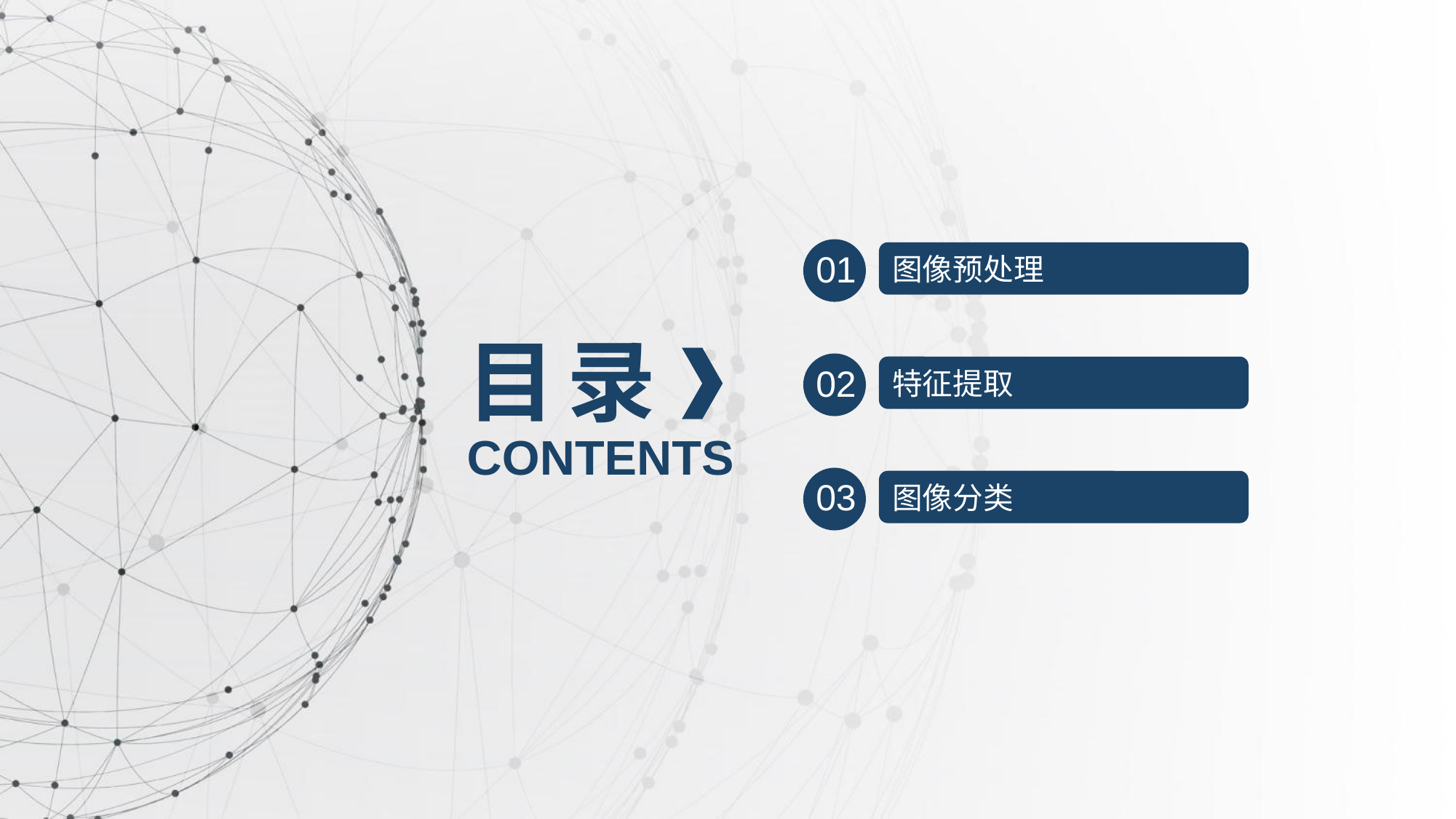

01
图像预处理
目 录

02
特征提取
CONTENTS

03
图像分类